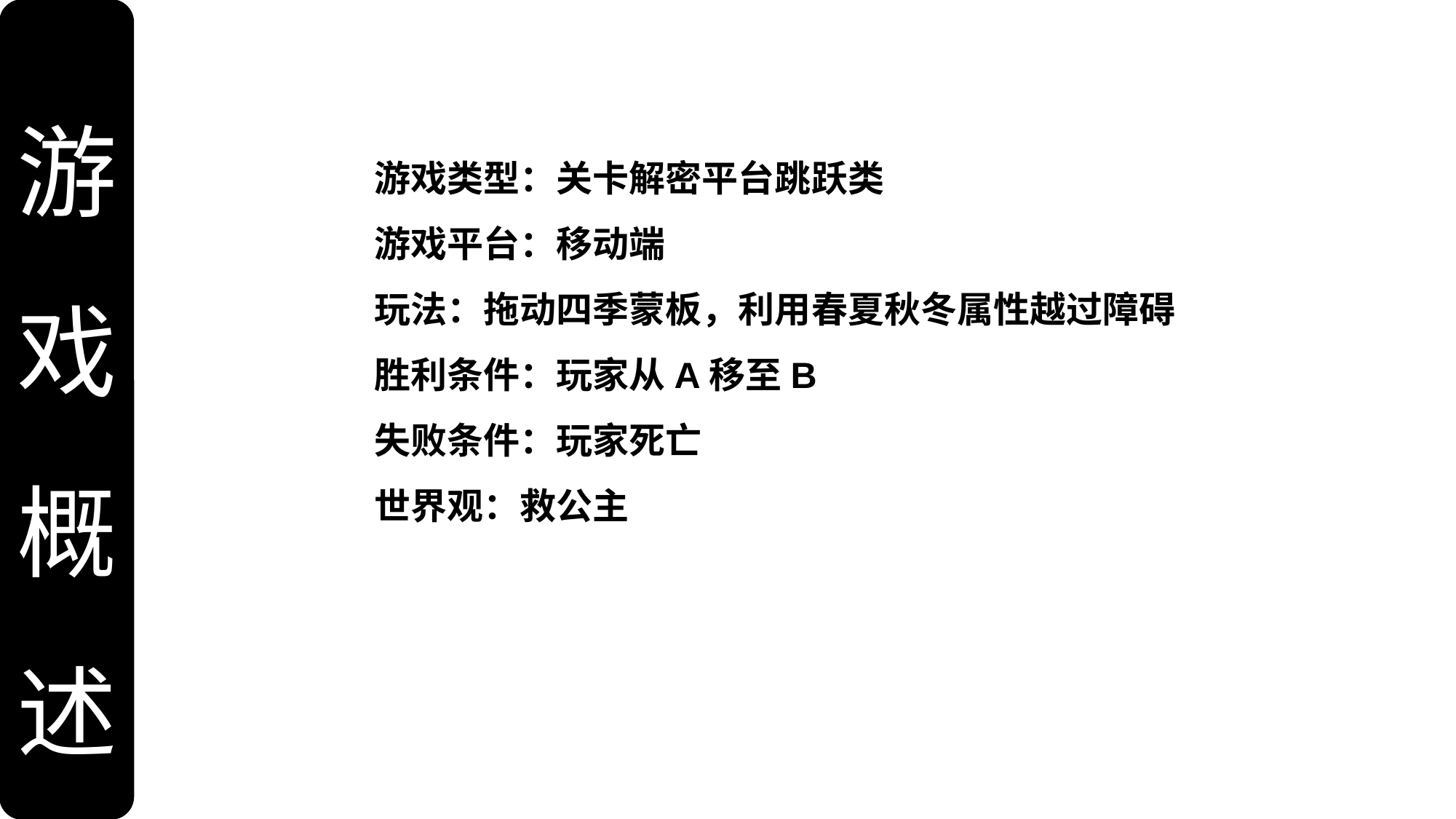

游
戏
概
述
游戏类型：关卡解密平台跳跃类
游戏平台：移动端
玩法：拖动四季蒙板，利用春夏秋冬属性越过障碍
胜利条件：玩家从A移至B
失败条件：玩家死亡
世界观：救公主